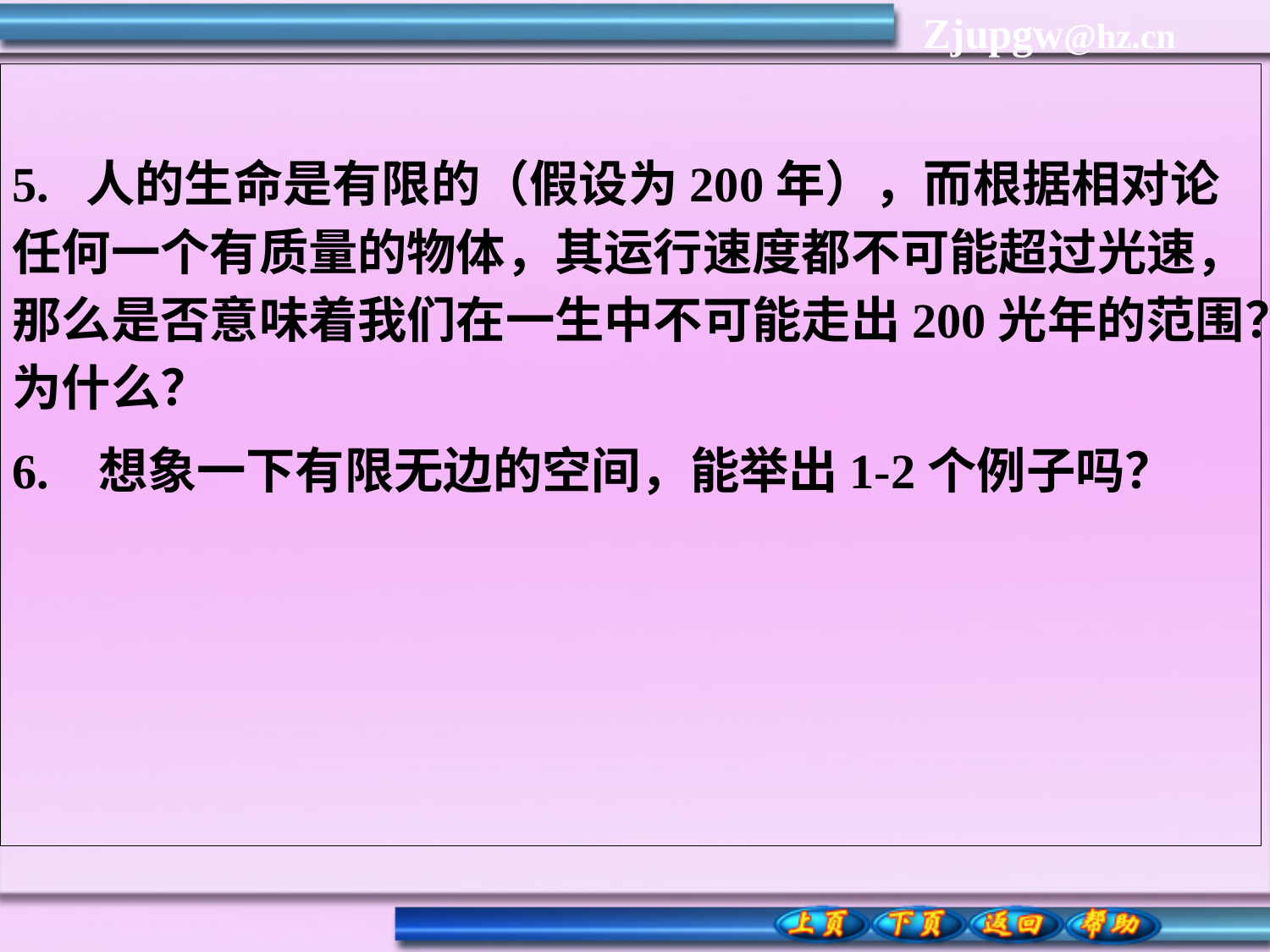

5.  人的生命是有限的（假设为200年），而根据相对论任何一个有质量的物体，其运行速度都不可能超过光速，那么是否意味着我们在一生中不可能走出200光年的范围？为什么？
6.   想象一下有限无边的空间，能举出1-2个例子吗？